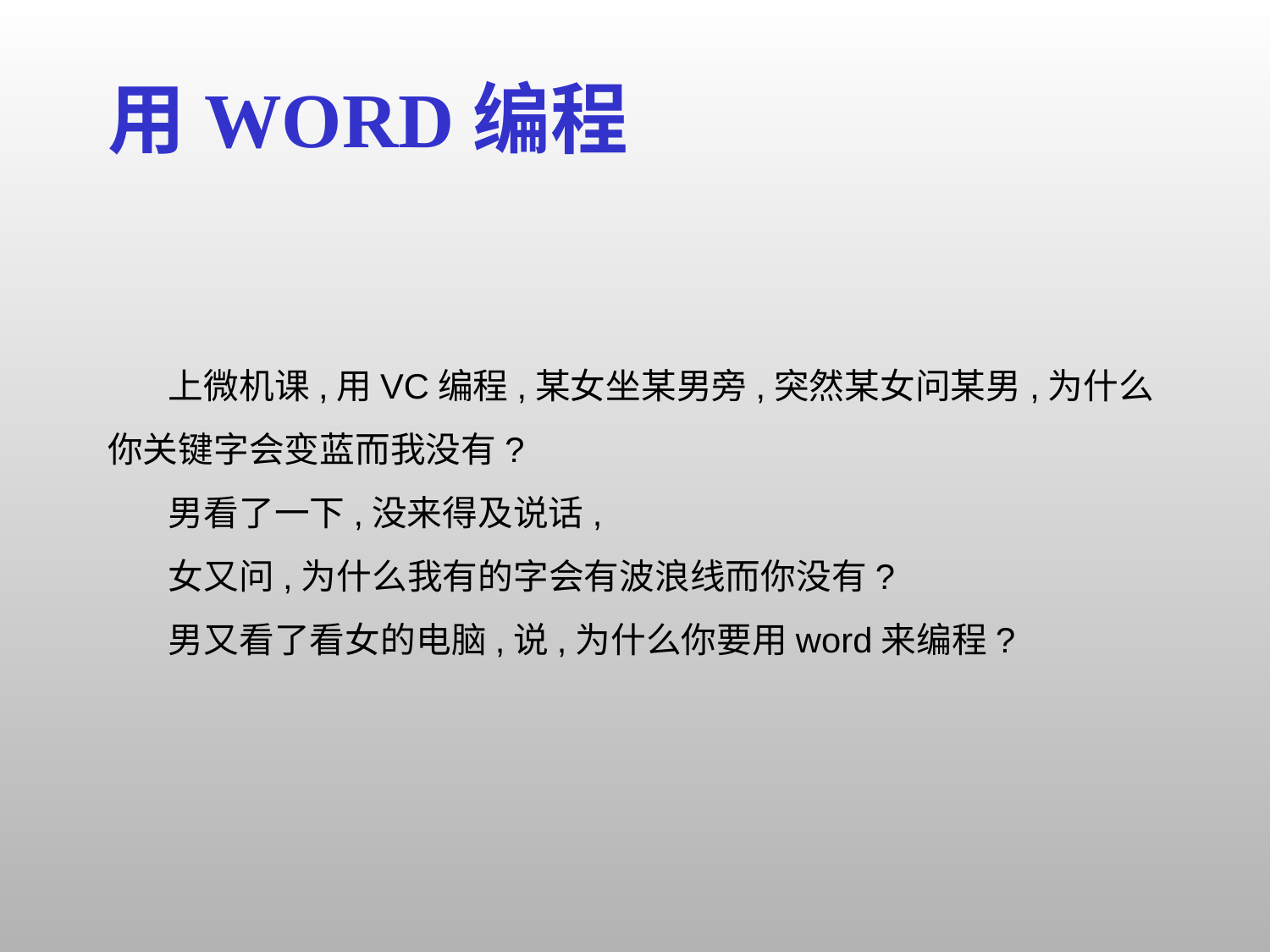

# 用WORD编程
上微机课,用VC编程,某女坐某男旁,突然某女问某男,为什么你关键字会变蓝而我没有?
男看了一下,没来得及说话,
女又问,为什么我有的字会有波浪线而你没有?
男又看了看女的电脑,说,为什么你要用word来编程?